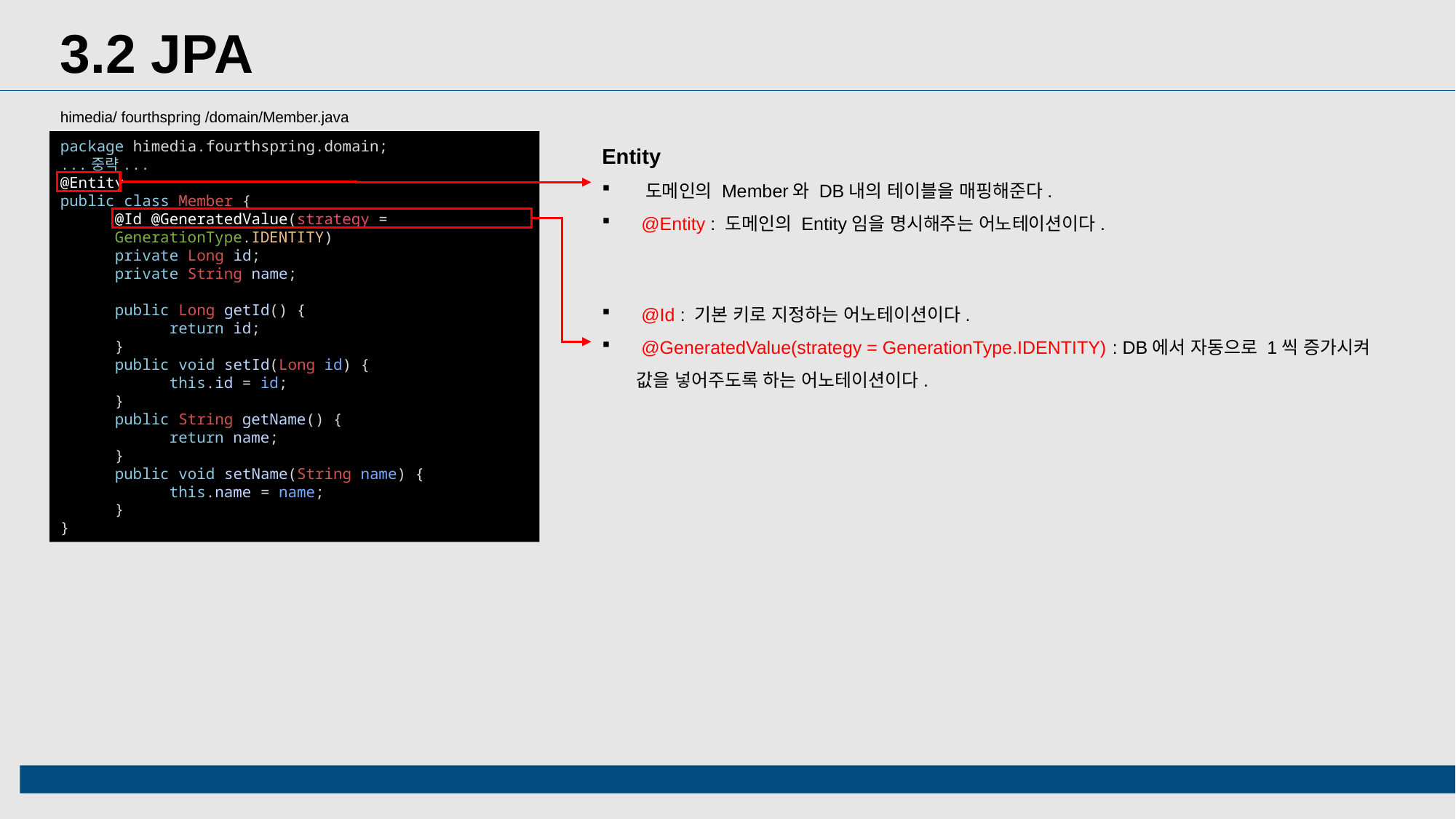

3.2 JPA
himedia/ fourthspring /domain/Member.java
Entity
 도메인의 Member와 DB내의 테이블을 매핑해준다.
 @Entity : 도메인의 Entity임을 명시해주는 어노테이션이다.
package himedia.fourthspring.domain;
...중략...
@Entity
public class Member {
@Id @GeneratedValue(strategy = GenerationType.IDENTITY)
private Long id;
private String name;

public Long getId() {
return id;
}
public void setId(Long id) {
this.id = id;
}
public String getName() {
return name;
}
public void setName(String name) {
this.name = name;
}
}

 @Id : 기본 키로 지정하는 어노테이션이다.
 @GeneratedValue(strategy = GenerationType.IDENTITY) : DB에서 자동으로 1씩 증가시켜 값을 넣어주도록 하는 어노테이션이다.